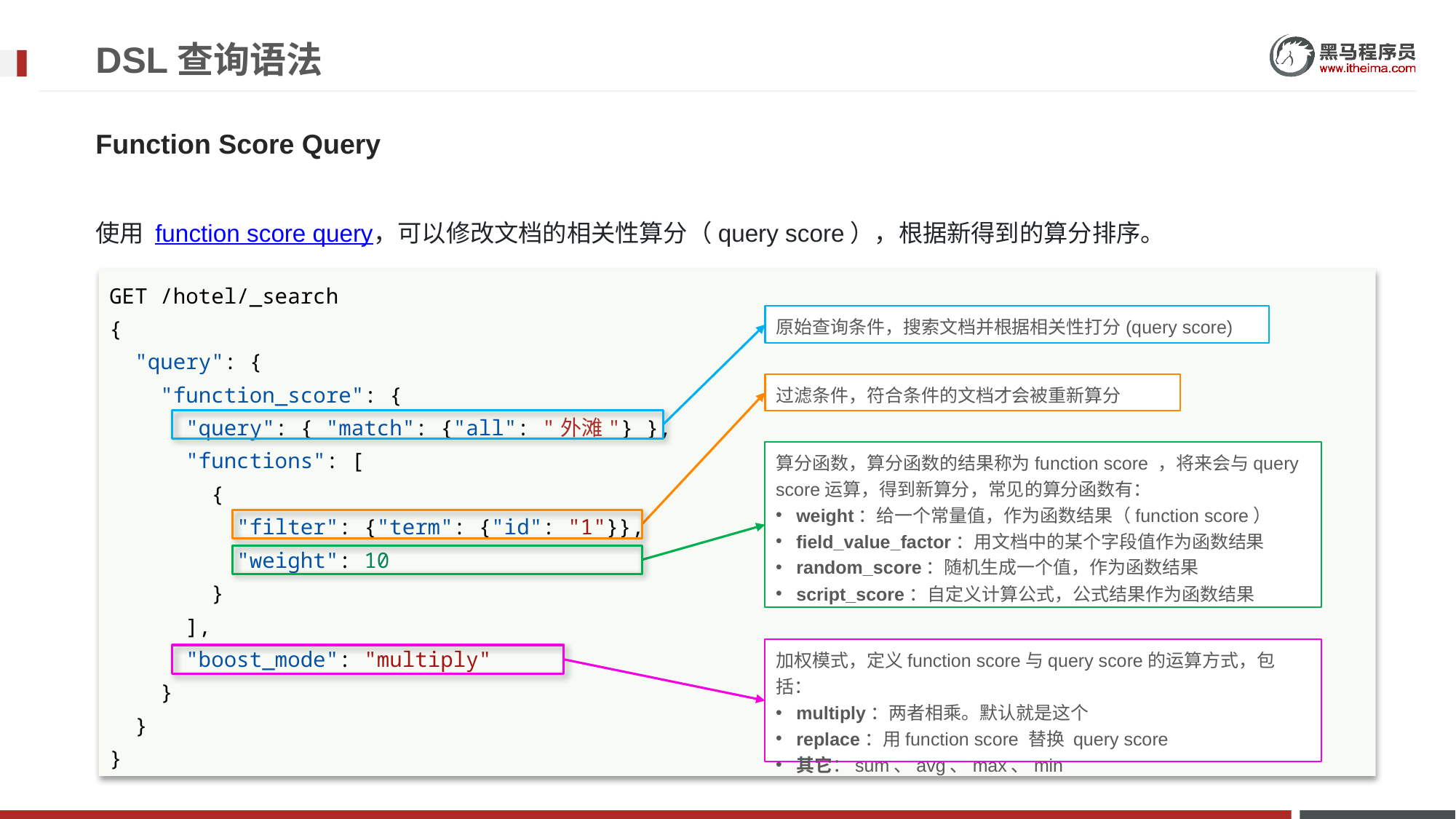

# DSL查询语法
Function Score Query
使用 function score query，可以修改文档的相关性算分（query score），根据新得到的算分排序。
GET /hotel/_search
{
  "query": {
    "function_score": {
      "query": { "match": {"all": "外滩"} },
      "functions": [
        {
          "filter": {"term": {"id": "1"}},
          "weight": 10
        }
      ],
      "boost_mode": "multiply"
    }
  }
}
原始查询条件，搜索文档并根据相关性打分(query score)
过滤条件，符合条件的文档才会被重新算分

算分函数，算分函数的结果称为function score ，将来会与query score运算，得到新算分，常见的算分函数有：
weight：给一个常量值，作为函数结果（function score）
field_value_factor：用文档中的某个字段值作为函数结果
random_score：随机生成一个值，作为函数结果
script_score：自定义计算公式，公式结果作为函数结果

加权模式，定义function score与query score的运算方式，包括：
multiply：两者相乘。默认就是这个
replace：用function score 替换 query score
其它：sum、avg、max、min